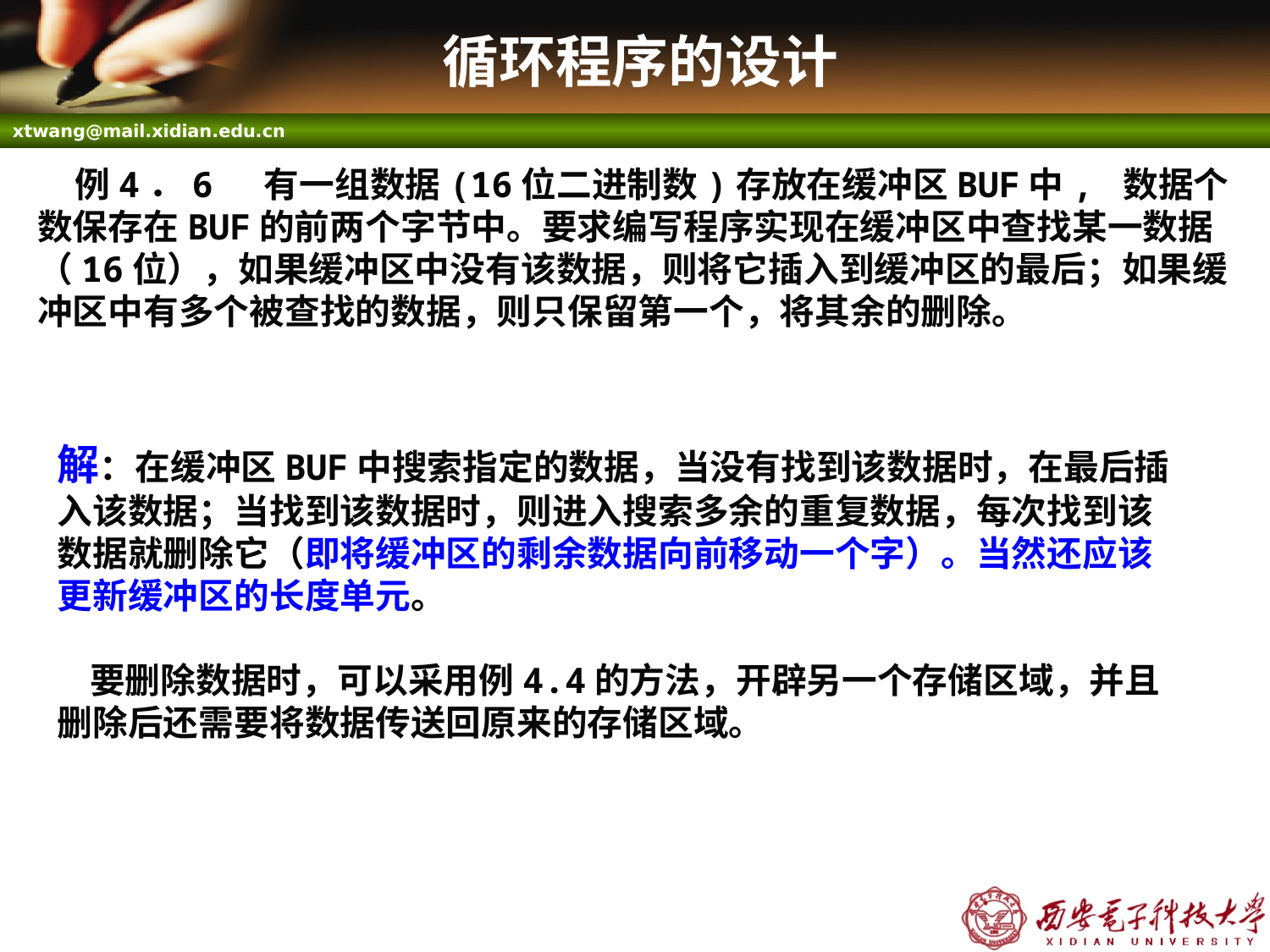

# 循环程序的设计
例4．6  有一组数据(16位二进制数)存放在缓冲区BUF中, 数据个数保存在BUF的前两个字节中。要求编写程序实现在缓冲区中查找某一数据（16位），如果缓冲区中没有该数据，则将它插入到缓冲区的最后；如果缓冲区中有多个被查找的数据，则只保留第一个，将其余的删除。
解：在缓冲区BUF中搜索指定的数据，当没有找到该数据时，在最后插入该数据；当找到该数据时，则进入搜索多余的重复数据，每次找到该数据就删除它（即将缓冲区的剩余数据向前移动一个字）。当然还应该更新缓冲区的长度单元。

   要删除数据时，可以采用例4.4的方法，开辟另一个存储区域，并且删除后还需要将数据传送回原来的存储区域。